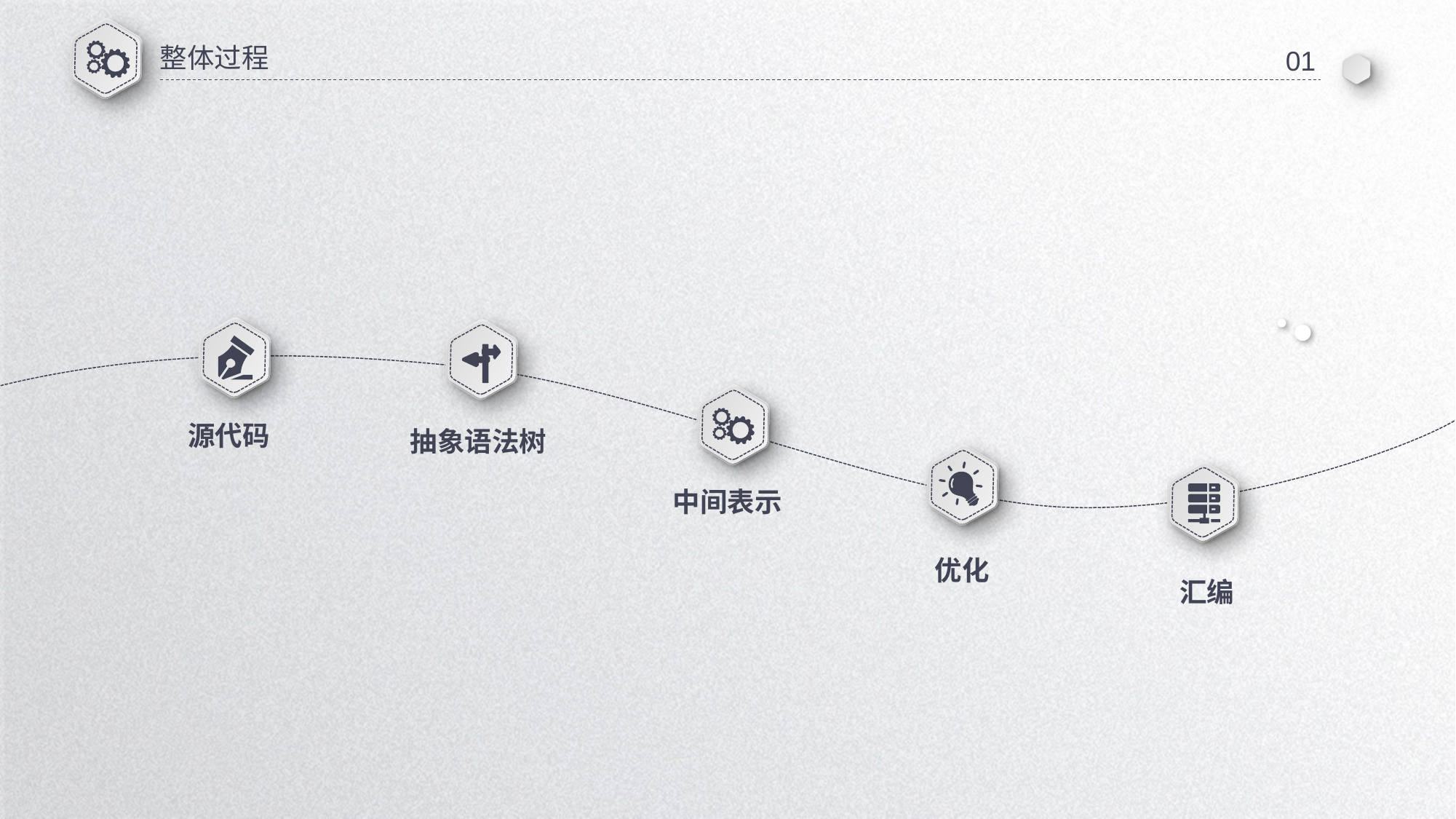

整体过程
01

源代码
抽象语法树

中间表示

优化
汇编